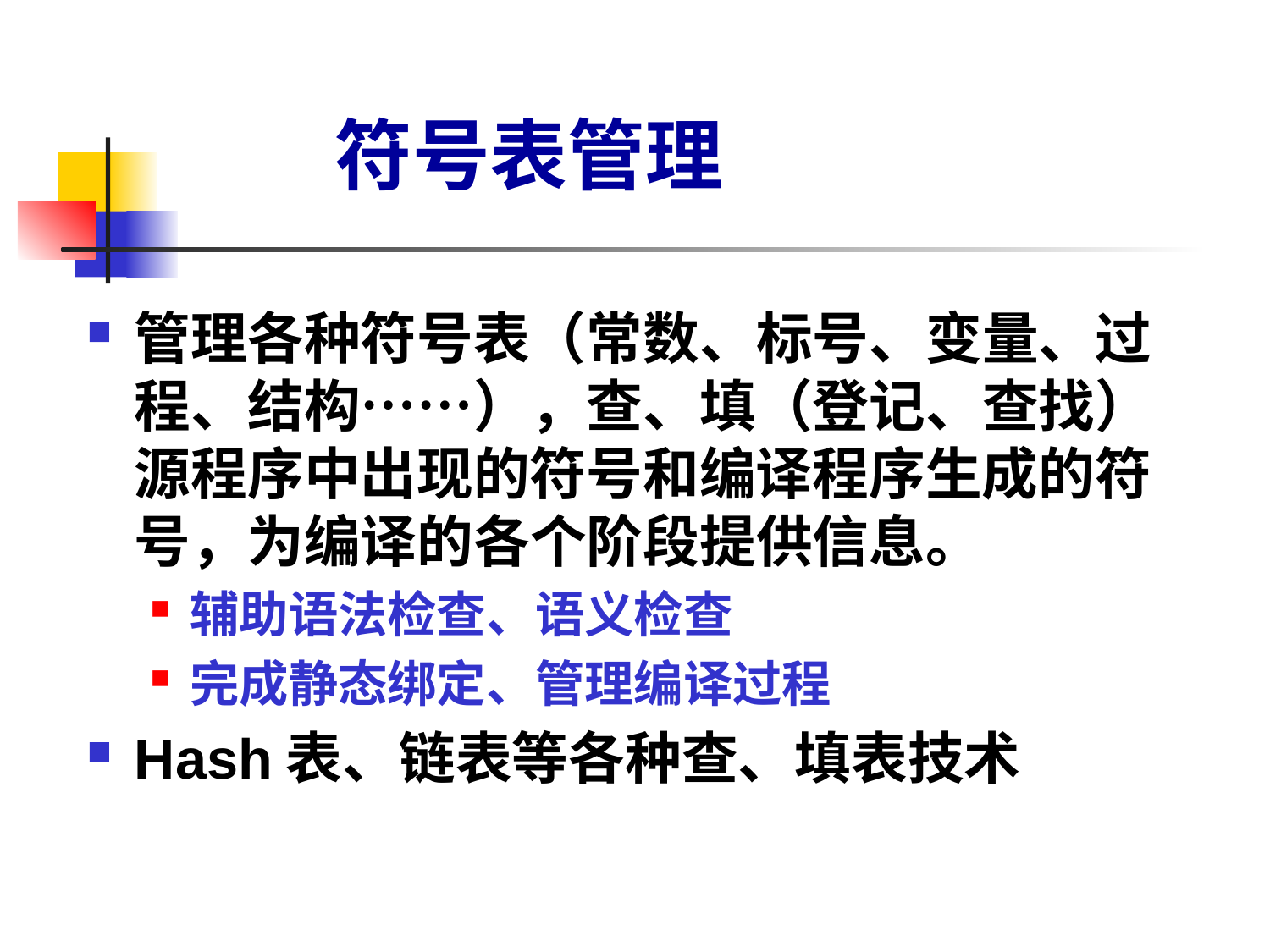

# 符号表管理
管理各种符号表（常数、标号、变量、过程、结构……），查、填（登记、查找）源程序中出现的符号和编译程序生成的符号，为编译的各个阶段提供信息。
辅助语法检查、语义检查
完成静态绑定、管理编译过程
Hash表、链表等各种查、填表技术